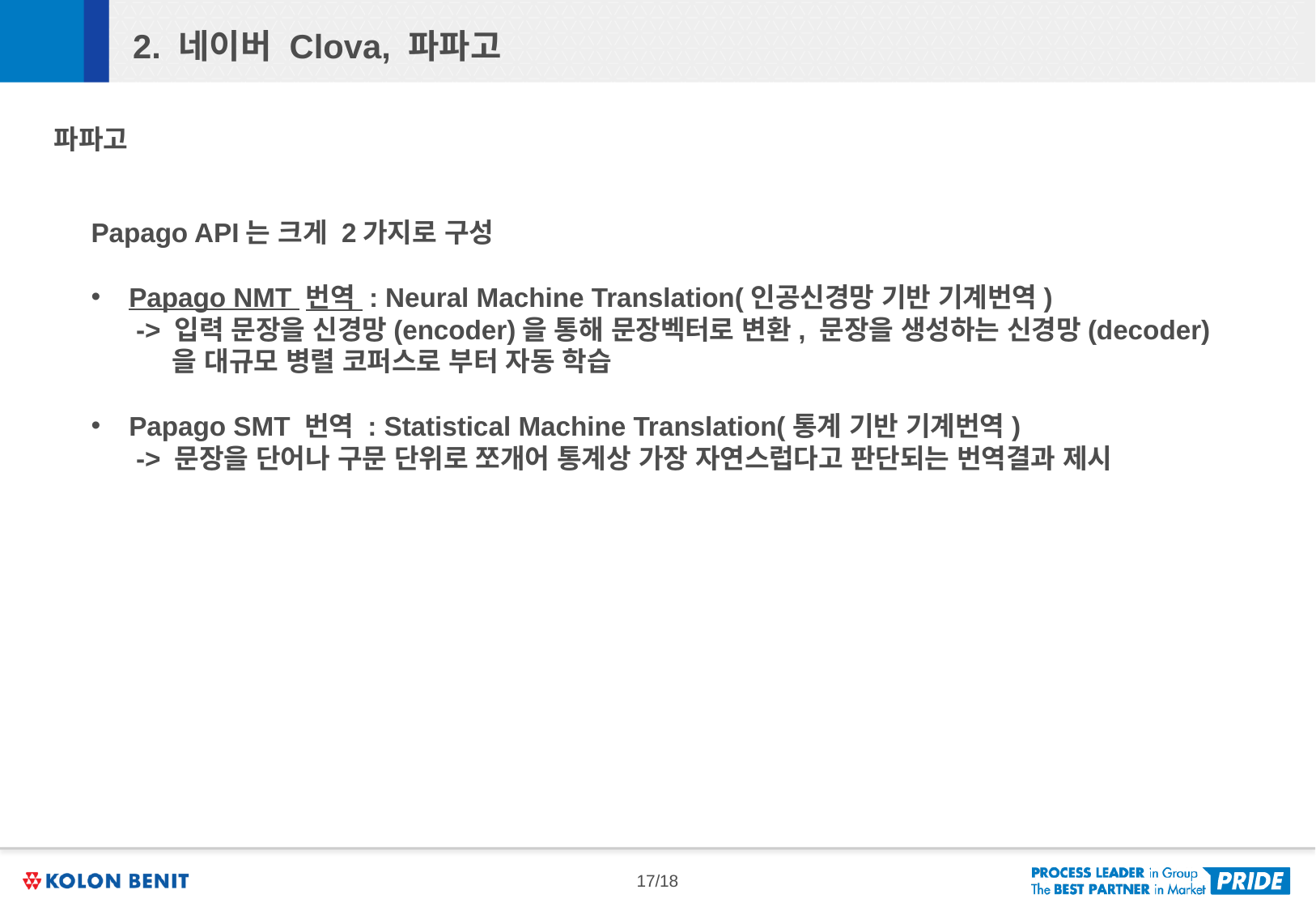

2. 네이버 Clova, 파파고
파파고
Papago API는 크게 2가지로 구성

Papago NMT 번역 : Neural Machine Translation(인공신경망 기반 기계번역)
      -> 입력 문장을 신경망(encoder)을 통해 문장벡터로 변환, 문장을 생성하는 신경망(decoder)
          을 대규모 병렬 코퍼스로 부터 자동 학습

Papago SMT 번역 : Statistical Machine Translation(통계 기반 기계번역)
      -> 문장을 단어나 구문 단위로 쪼개어 통계상 가장 자연스럽다고 판단되는 번역결과 제시